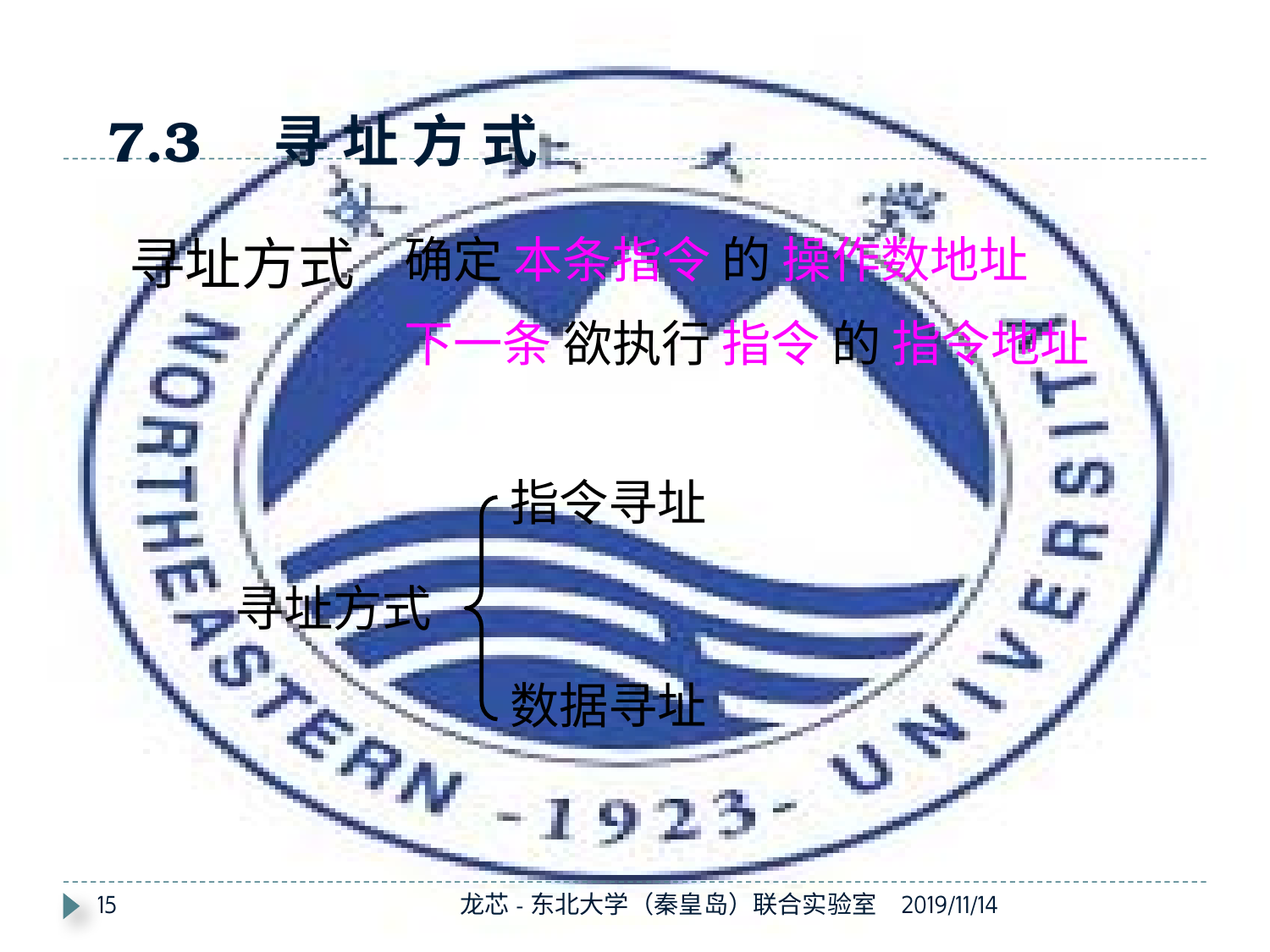

# 7.3   寻 址 方 式
寻址方式
确定 本条指令 的 操作数地址
下一条 欲执行 指令 的 指令地址
指令寻址
数据寻址

寻址方式
15
龙芯-东北大学（秦皇岛）联合实验室
2019/11/14